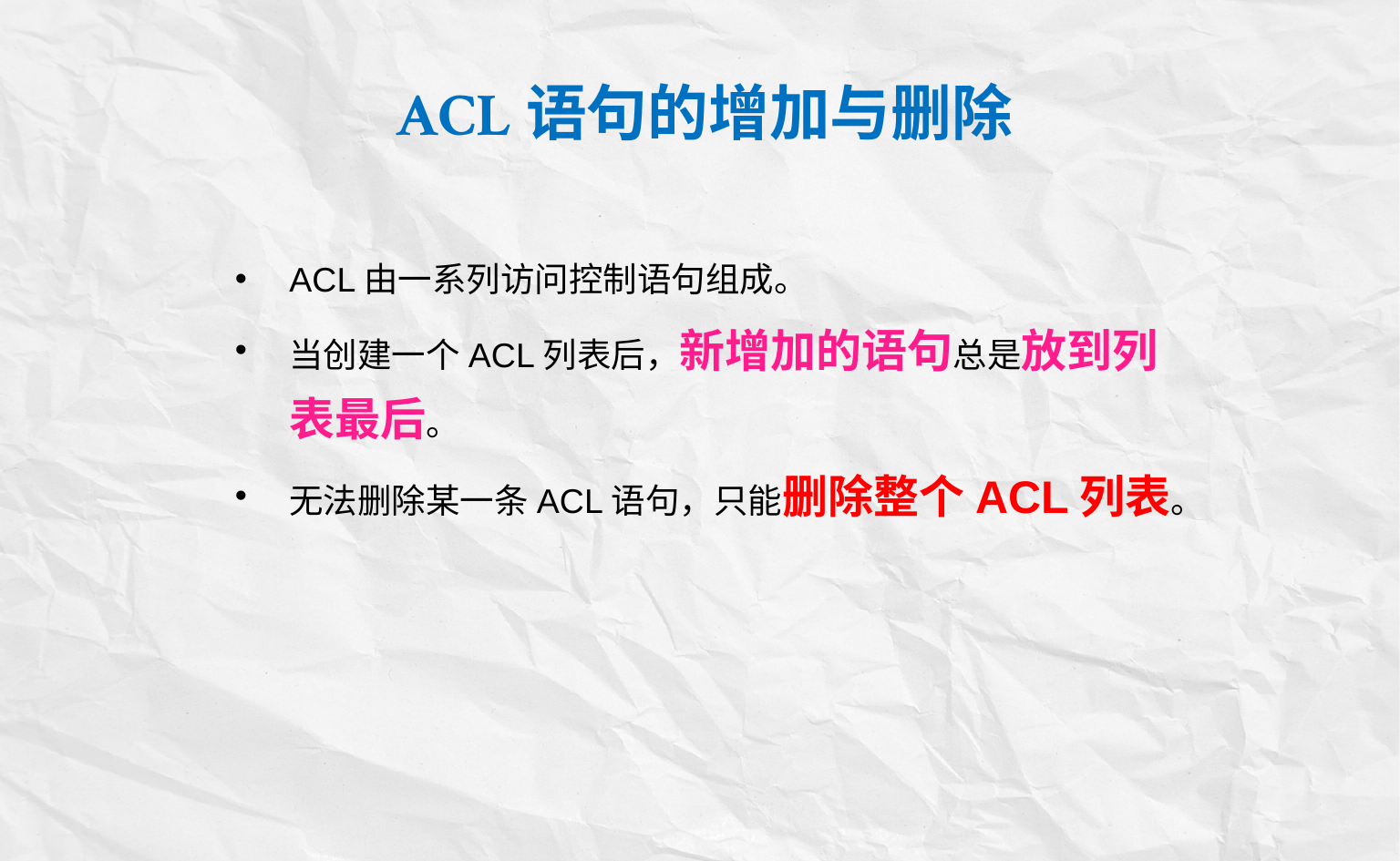

# ACL语句的增加与删除
ACL由一系列访问控制语句组成。
当创建一个ACL列表后，新增加的语句总是放到列表最后。
无法删除某一条ACL语句，只能删除整个ACL列表。

19